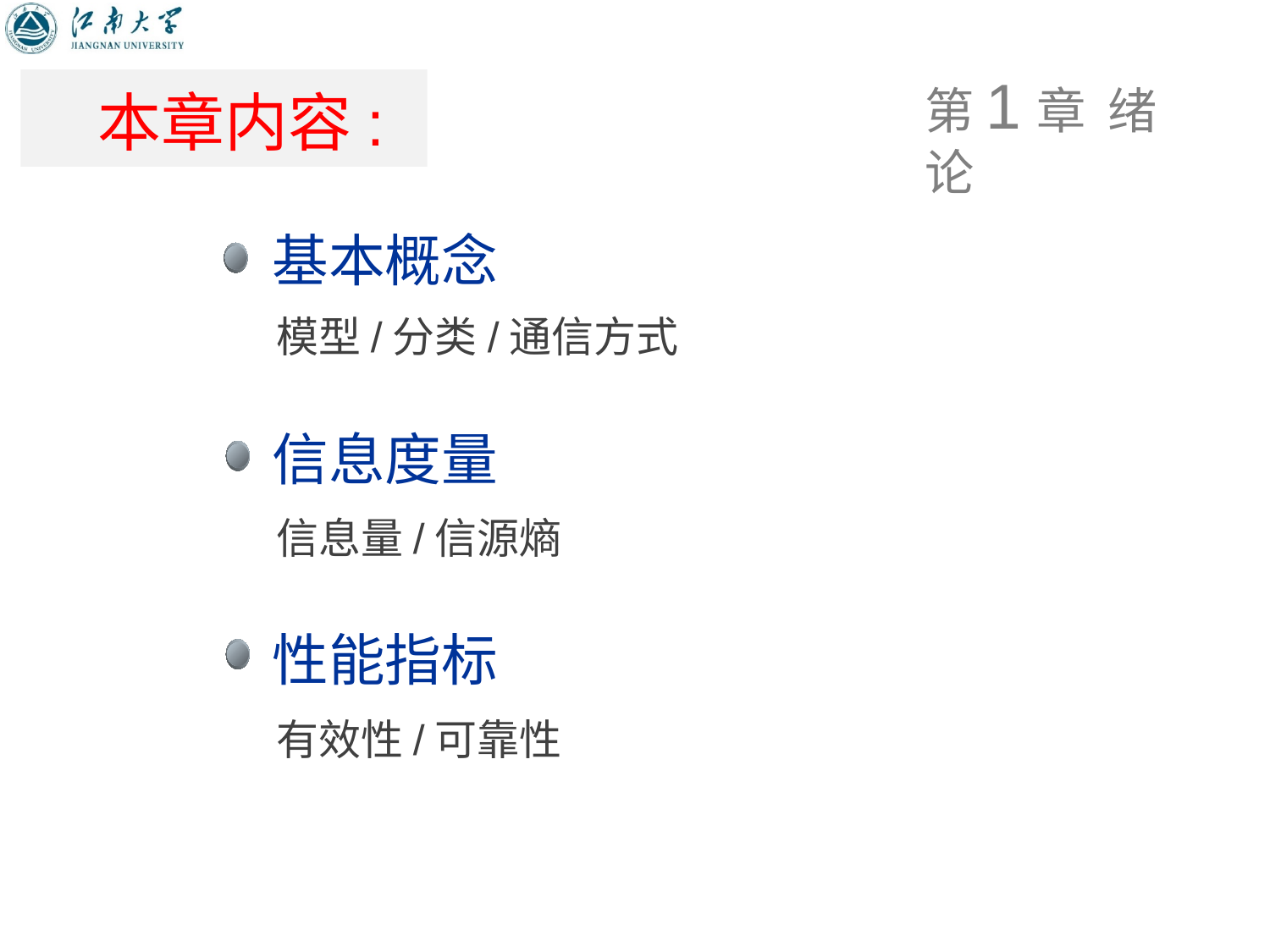

第1章  绪 论
   本章内容:
基本概念

信息度量

性能指标

模型/分类/通信方式

信息量/信源熵

有效性/可靠性